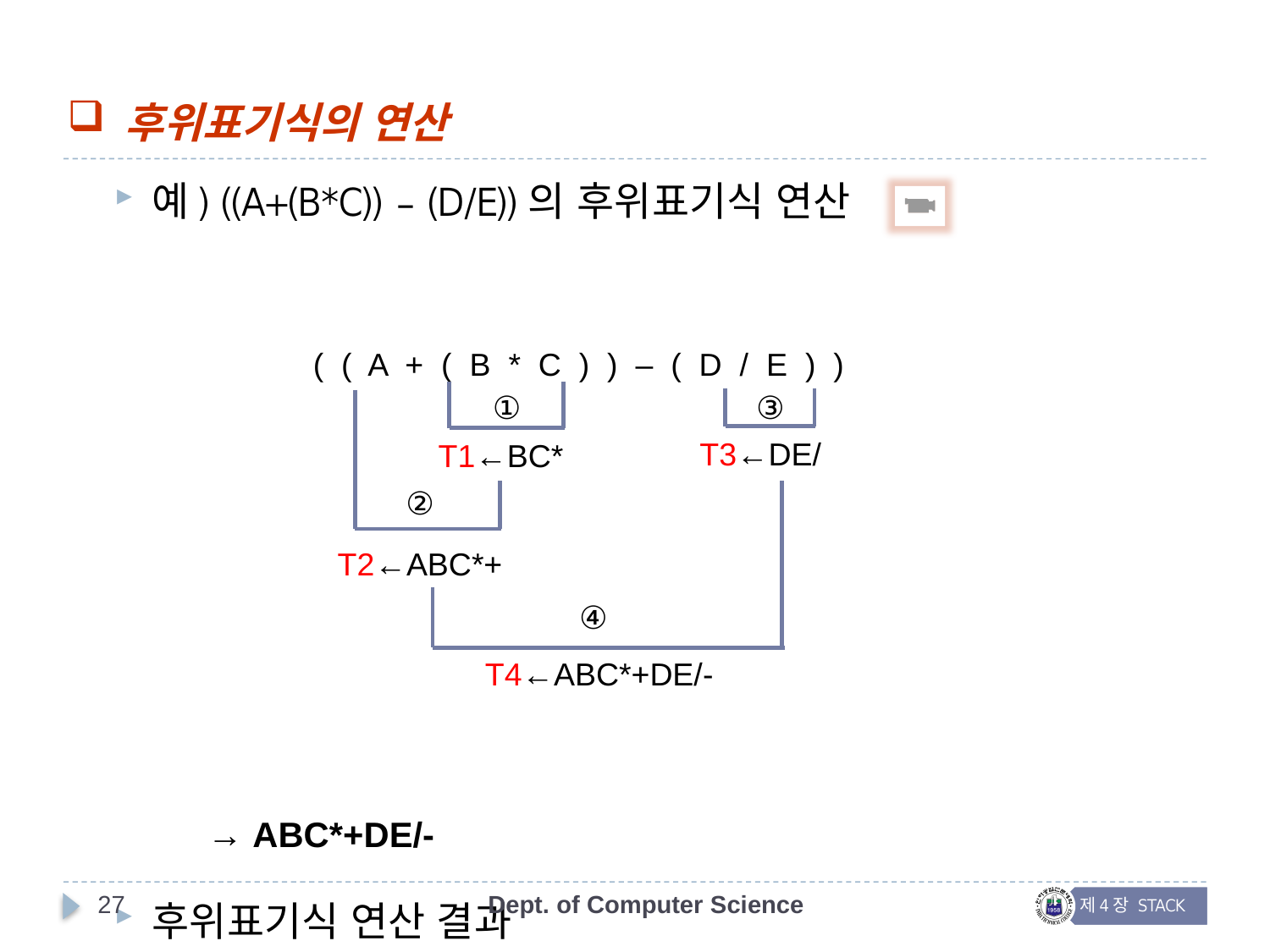

후위표기식의 연산
예) ((A+(B*C)) – (D/E))의 후위표기식 연산

후위표기식 연산 결과

(  (  A  +  (  B  *  C  )  )  –  (  D  /  E  )  )
①
③
T3←DE/
T1←BC*
②
T2←ABC*+
④
T4←ABC*+DE/-
→ ABC*+DE/-
27
Dept. of Computer Science